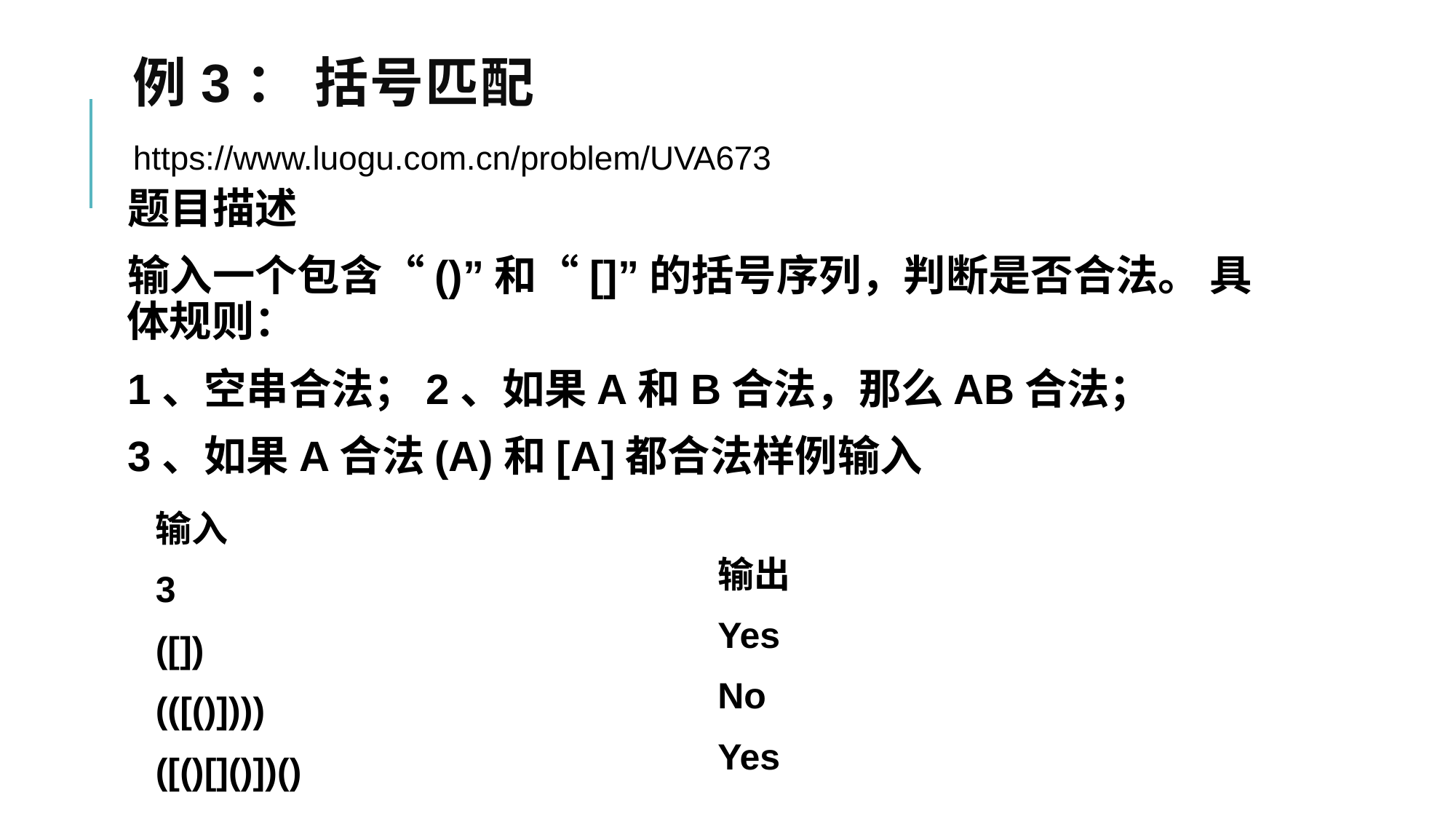

# 例3： 括号匹配 https://www.luogu.com.cn/problem/UVA673
题目描述
输入一个包含“()”和“[]”的括号序列，判断是否合法。 具体规则：
1、空串合法；2、如果A和B合法，那么AB合法；
3、如果A合法(A)和[A]都合法样例输入

输入
3
([])
(([()])))
([()[]()])()
输出
Yes
No
Yes